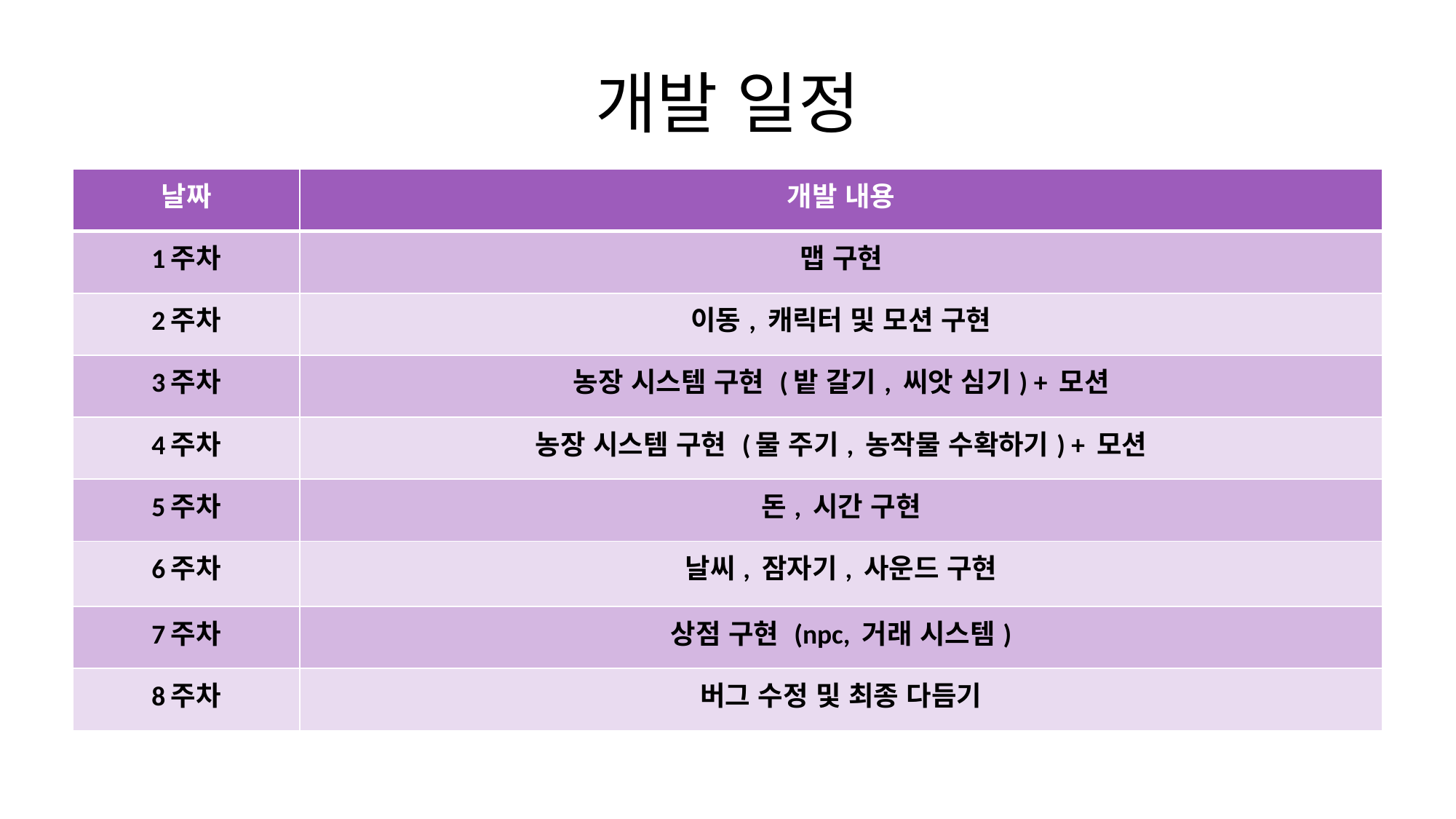

# 개발 일정
| 날짜 | 개발 내용 |
| --- | --- |
| 1주차 | 맵 구현 |
| 2주차 | 이동, 캐릭터 및 모션 구현 |
| 3주차 | 농장 시스템 구현 (밭 갈기, 씨앗 심기) + 모션 |
| 4주차 | 농장 시스템 구현 (물 주기, 농작물 수확하기) + 모션 |
| 5주차 | 돈, 시간 구현 |
| 6주차 | 날씨, 잠자기, 사운드 구현 |
| 7주차 | 상점 구현 (npc, 거래 시스템) |
| 8주차 | 버그 수정 및 최종 다듬기 |